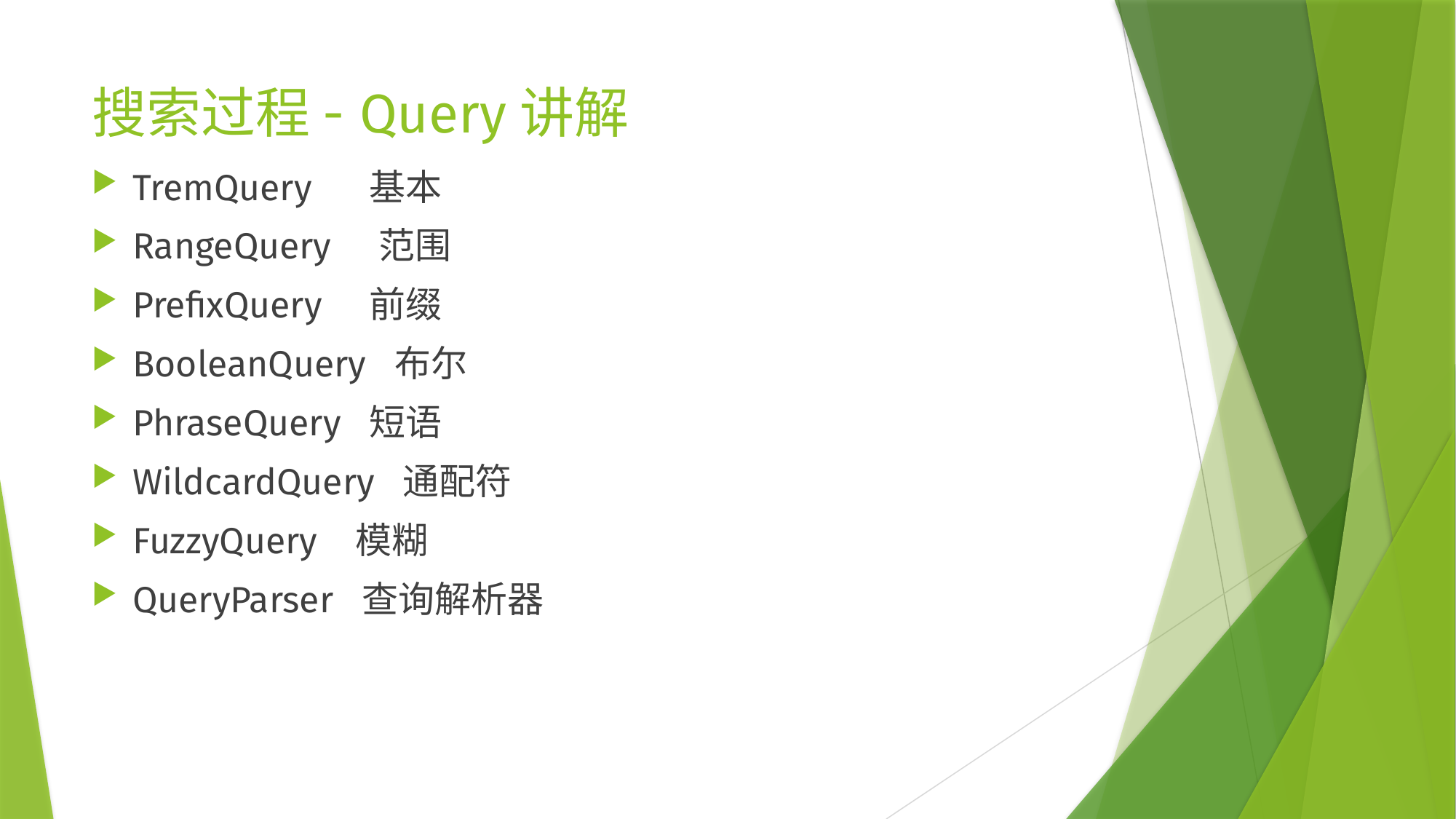

# 搜索过程- Query讲解
TremQuery     基本
RangeQuery    范围
PrefixQuery    前缀
BooleanQuery  布尔
PhraseQuery  短语
WildcardQuery  通配符
FuzzyQuery   模糊
QueryParser  查询解析器